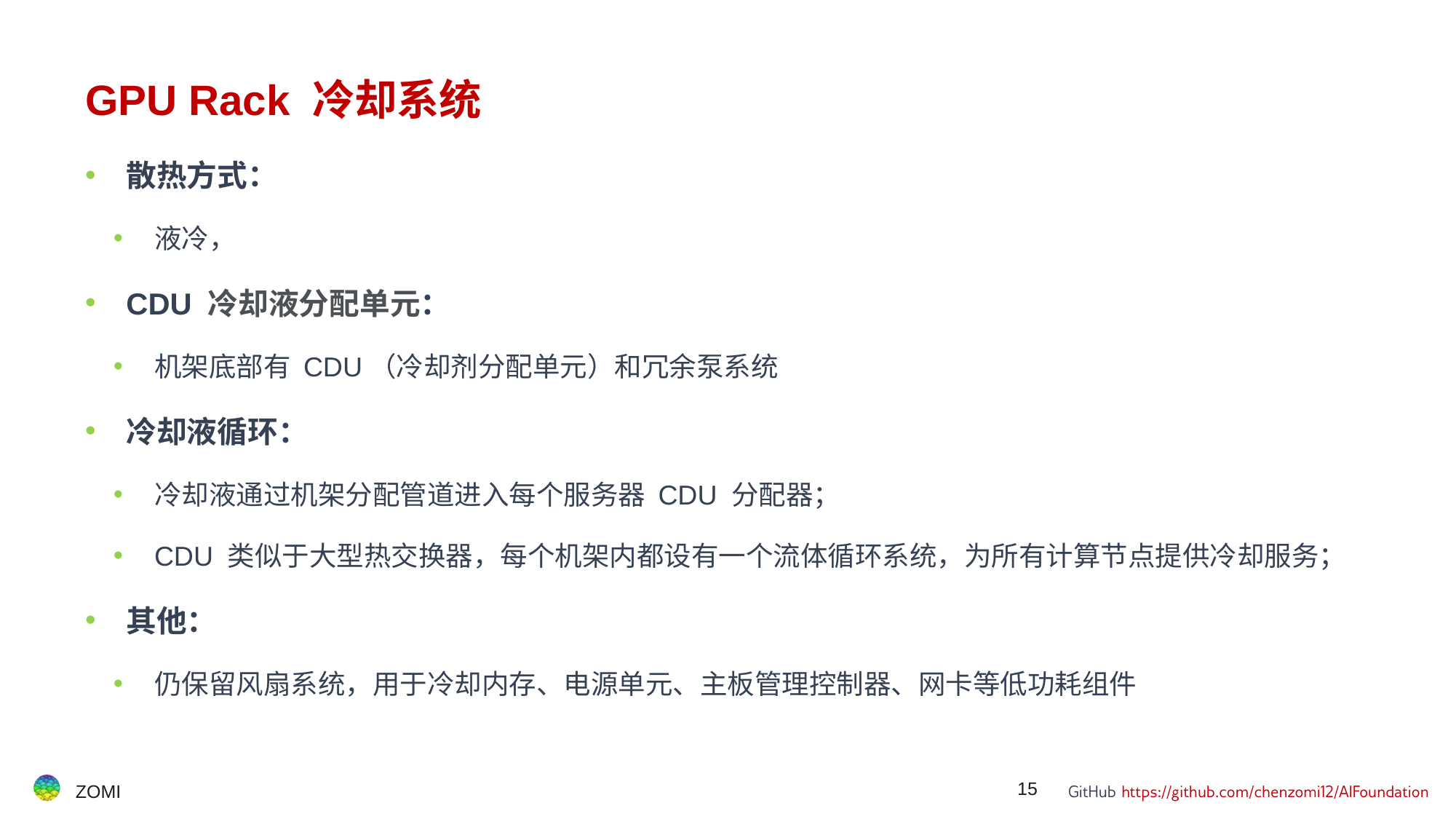

# GPU Rack 冷却系统
散热方式：
液冷，
CDU 冷却液分配单元：
机架底部有 CDU（冷却剂分配单元）和冗余泵系统
冷却液循环：
冷却液通过机架分配管道进入每个服务器 CDU 分配器；
CDU 类似于大型热交换器，每个机架内都设有一个流体循环系统，为所有计算节点提供冷却服务；
其他：
仍保留风扇系统，用于冷却内存、电源单元、主板管理控制器、网卡等低功耗组件